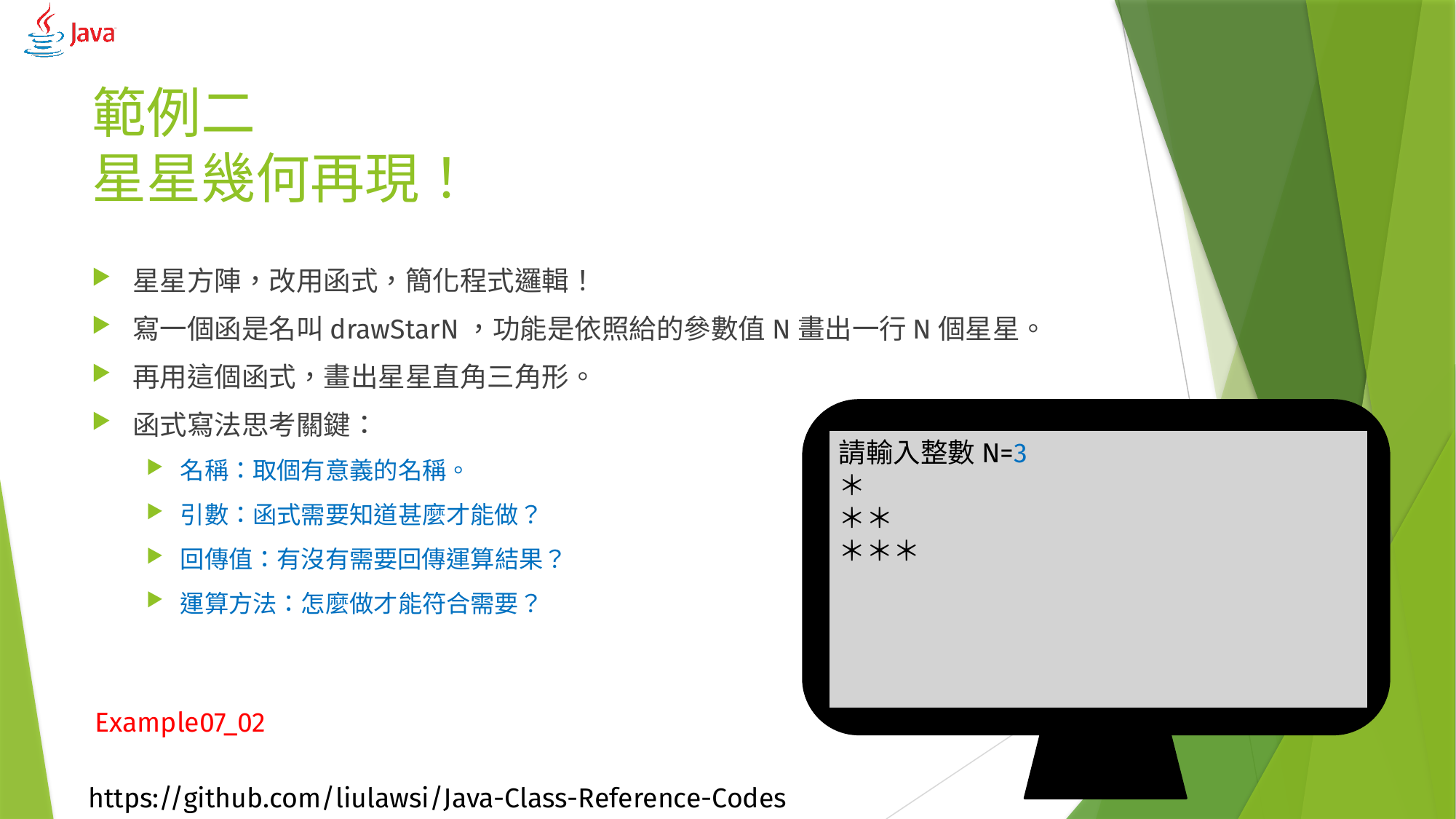

# 範例二 星星幾何再現！
星星方陣，改用函式，簡化程式邏輯！
寫一個函是名叫drawStarN，功能是依照給的參數值N畫出一行N個星星。
再用這個函式，畫出星星直角三角形。
函式寫法思考關鍵：
名稱：取個有意義的名稱。
引數：函式需要知道甚麼才能做？
回傳值：有沒有需要回傳運算結果？
運算方法：怎麼做才能符合需要？

請輸入整數N=3
＊
＊＊
＊＊＊

Example07_02